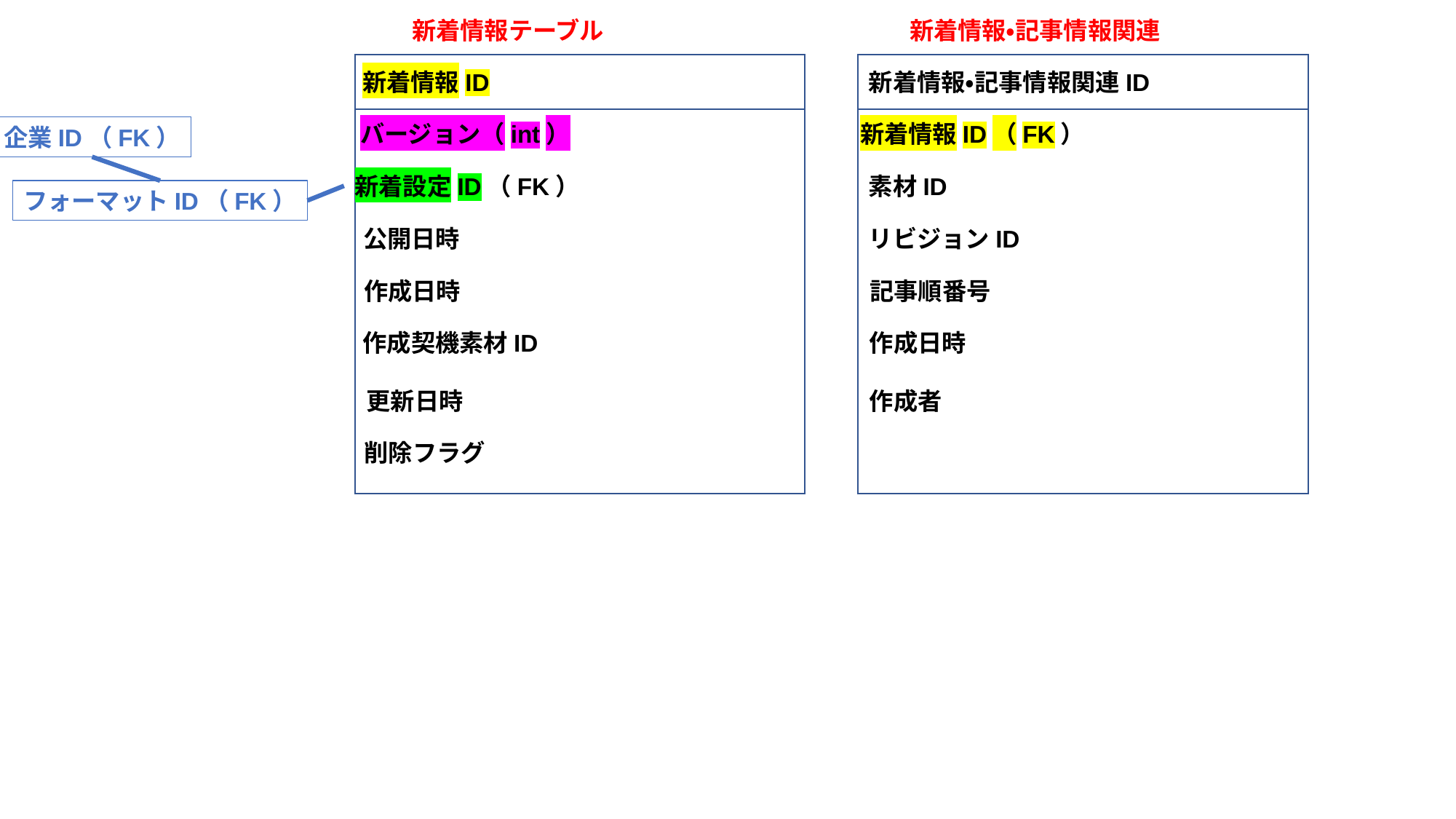

新着情報テーブル
新着情報・記事情報関連

新着情報ID
新着情報・記事情報関連ID

バージョン（int）
新着情報ID（FK）
企業ID（FK）
新着設定ID（FK）
素材ID
フォーマットID（FK）
公開日時
リビジョンID
作成日時
記事順番号
作成契機素材ID
作成日時
更新日時
作成者
削除フラグ